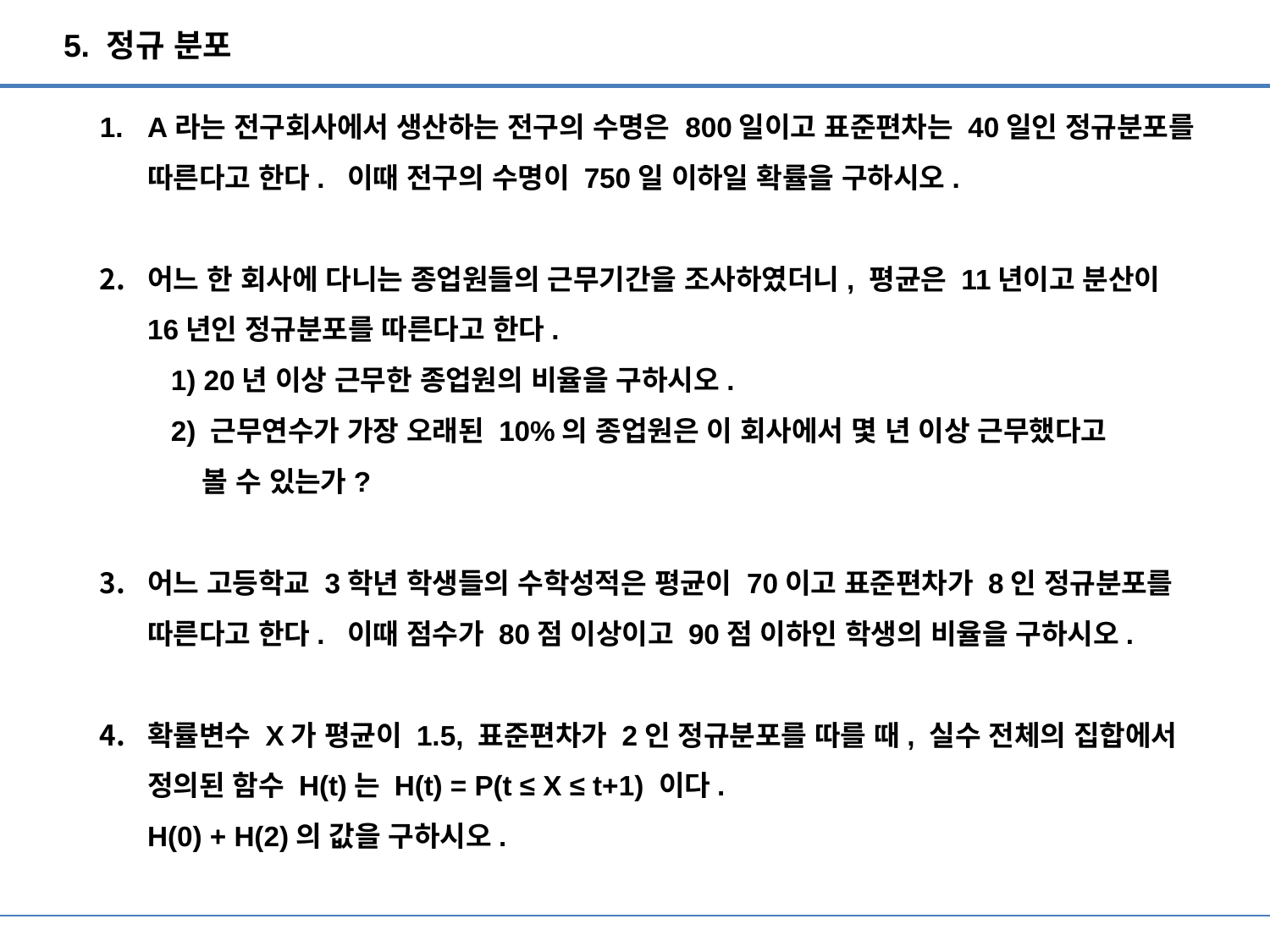

5. 정규 분포
A라는 전구회사에서 생산하는 전구의 수명은 800일이고 표준편차는 40일인 정규분포를
따른다고 한다.  이때 전구의 수명이 750일 이하일 확률을 구하시오.

어느 한 회사에 다니는 종업원들의 근무기간을 조사하였더니, 평균은 11년이고 분산이
16년인 정규분포를 따른다고 한다.
   1) 20년 이상 근무한 종업원의 비율을 구하시오.
   2) 근무연수가 가장 오래된 10%의 종업원은 이 회사에서 몇 년 이상 근무했다고
       볼 수 있는가?

어느 고등학교 3학년 학생들의 수학성적은 평균이 70이고 표준편차가 8인 정규분포를
따른다고 한다.  이때 점수가 80점 이상이고 90점 이하인 학생의 비율을 구하시오.

확률변수 X가 평균이 1.5, 표준편차가 2인 정규분포를 따를 때, 실수 전체의 집합에서
정의된 함수 H(t)는 H(t) = P(t ≤ X ≤ t+1) 이다.
H(0) + H(2)의 값을 구하시오.